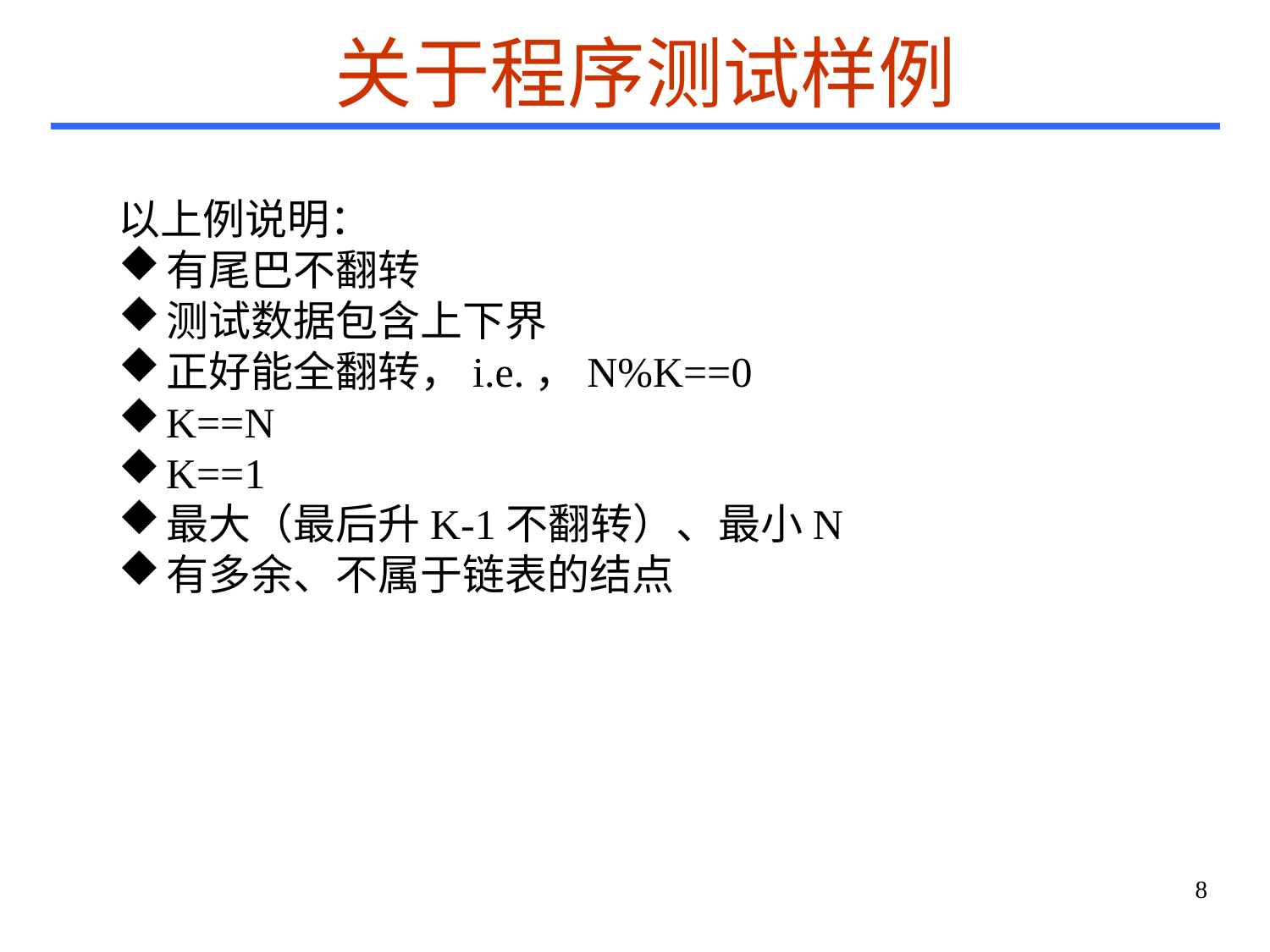

# 关于程序测试样例
以上例说明：
有尾巴不翻转
测试数据包含上下界
正好能全翻转，i.e.，N%K==0
K==N
K==1
最大（最后升K-1不翻转）、最小N
有多余、不属于链表的结点